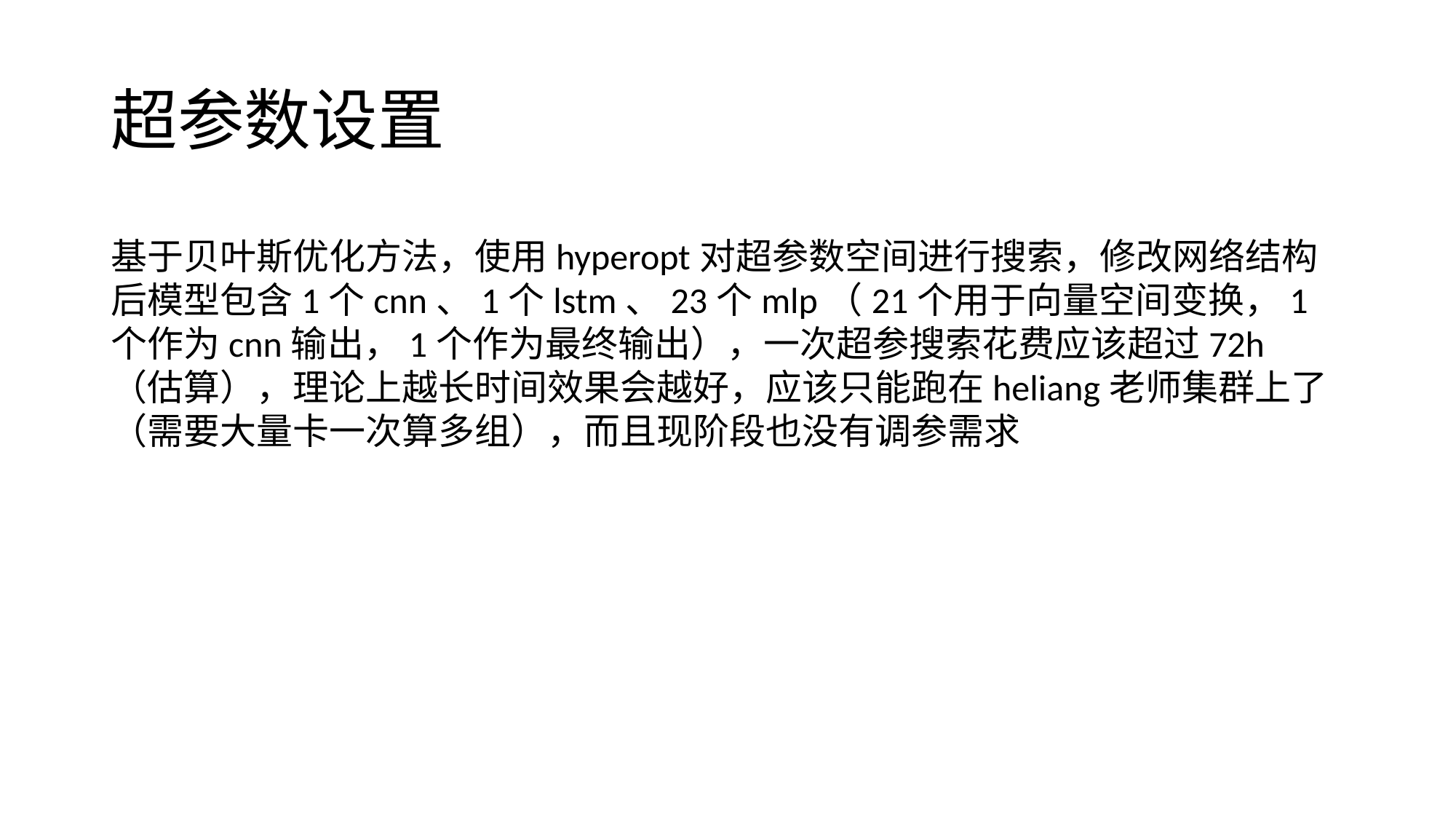

# 超参数设置
基于贝叶斯优化方法，使用hyperopt对超参数空间进行搜索，修改网络结构后模型包含1个cnn、1个lstm、23个mlp（21个用于向量空间变换，1个作为cnn输出，1个作为最终输出），一次超参搜索花费应该超过72h（估算），理论上越长时间效果会越好，应该只能跑在heliang老师集群上了（需要大量卡一次算多组），而且现阶段也没有调参需求